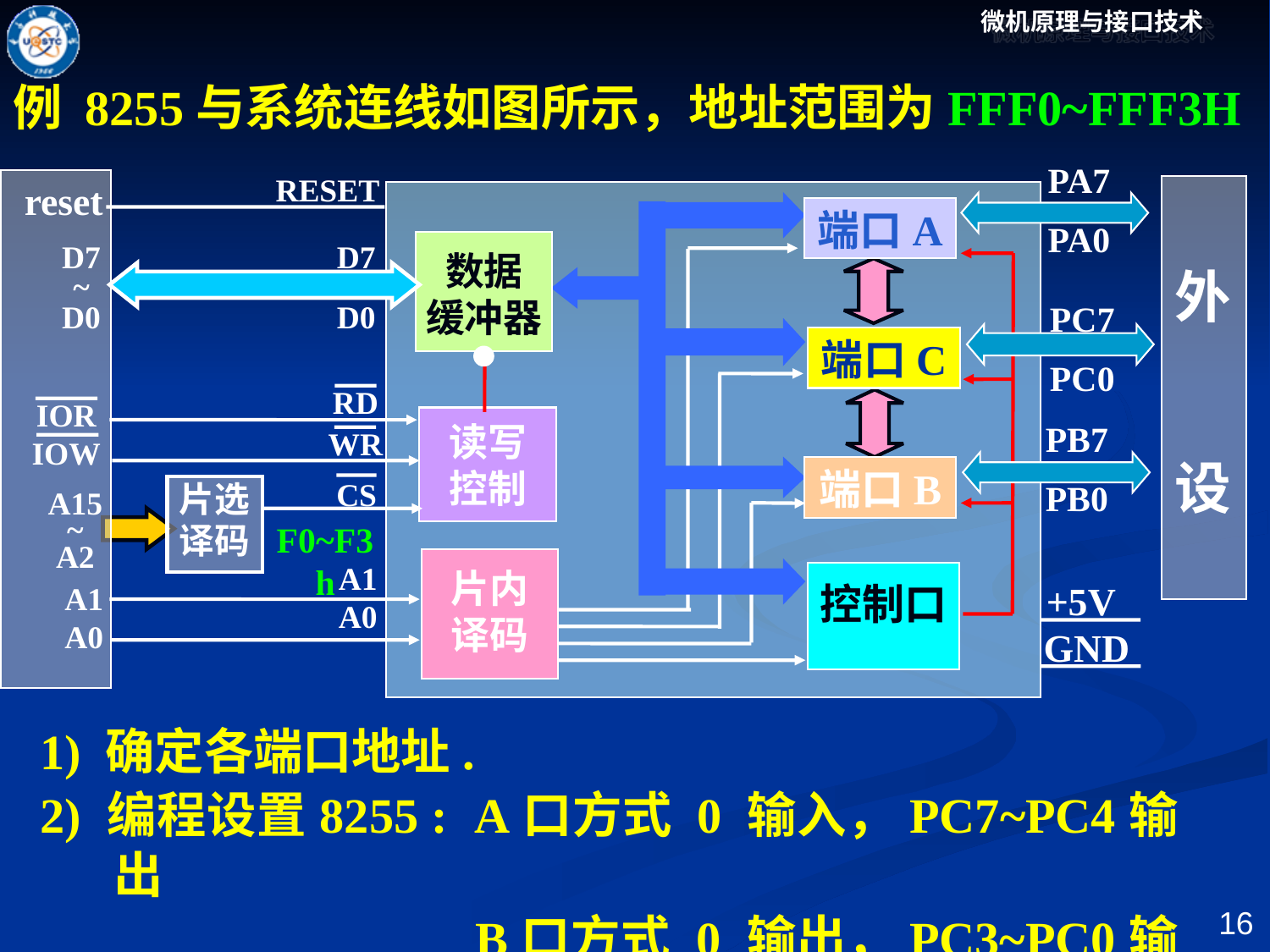

例 8255与系统连线如图所示，地址范围为FFF0~FFF3H

RESET
PA7

PA0

外

设

reset

端口A

数据
缓冲器
D7
~
D0
D7
~
D0

PC7

PC0

端口C

RD
WR

IOR
IOW

读写
控制

PB7

PB0

端口B

CS

片选
译码
A15
~
A2

F0~F3h
片内
译码
A1
A0

控制口

 +5V

A1
A0

GND

1) 确定各端口地址.
2) 编程设置8255 :  A口方式 0 输入，PC7~PC4输出
                            B口方式 0 输出，PC3~PC0输入